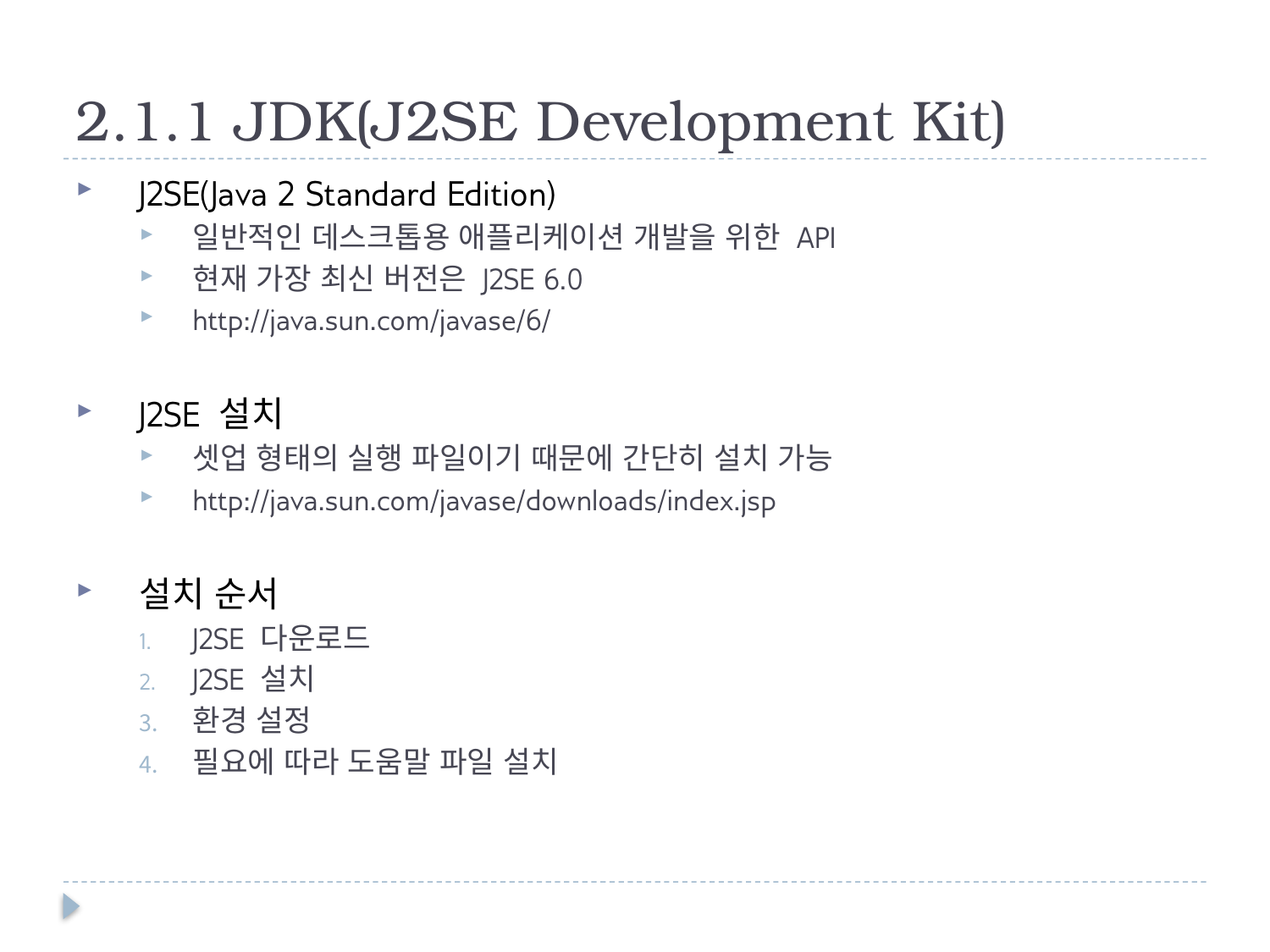

# 2.1.1 JDK(J2SE Development Kit)
J2SE(Java 2 Standard Edition)
일반적인 데스크톱용 애플리케이션 개발을 위한 API
현재 가장 최신 버전은 J2SE 6.0
http://java.sun.com/javase/6/

J2SE 설치
셋업 형태의 실행 파일이기 때문에 간단히 설치 가능
http://java.sun.com/javase/downloads/index.jsp

설치 순서
J2SE 다운로드
J2SE 설치
환경 설정
필요에 따라 도움말 파일 설치